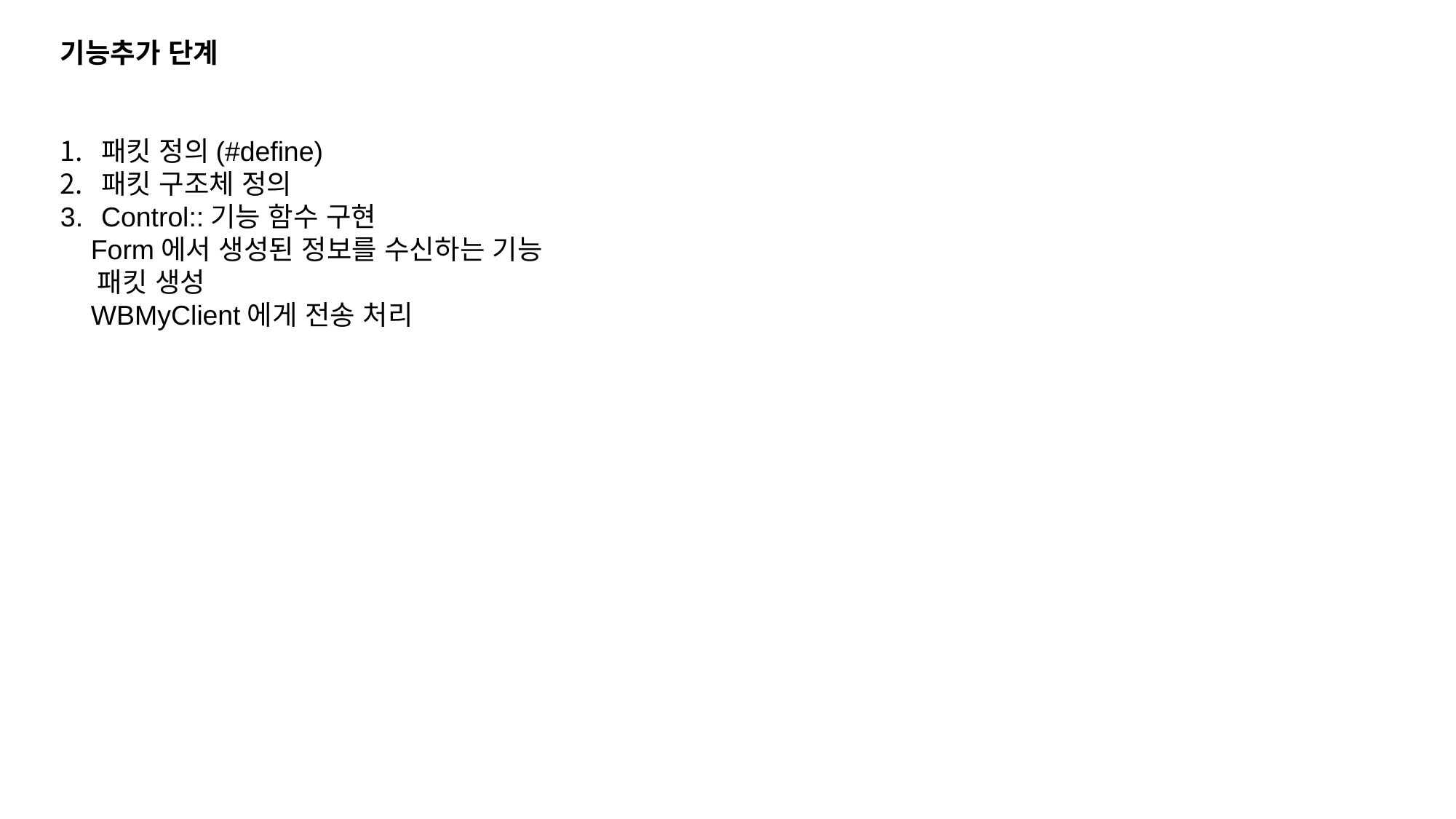

기능추가 단계

패킷 정의(#define)
패킷 구조체 정의
Control::기능 함수 구현
    Form에서 생성된 정보를 수신하는 기능
    패킷 생성
    WBMyClient에게 전송 처리